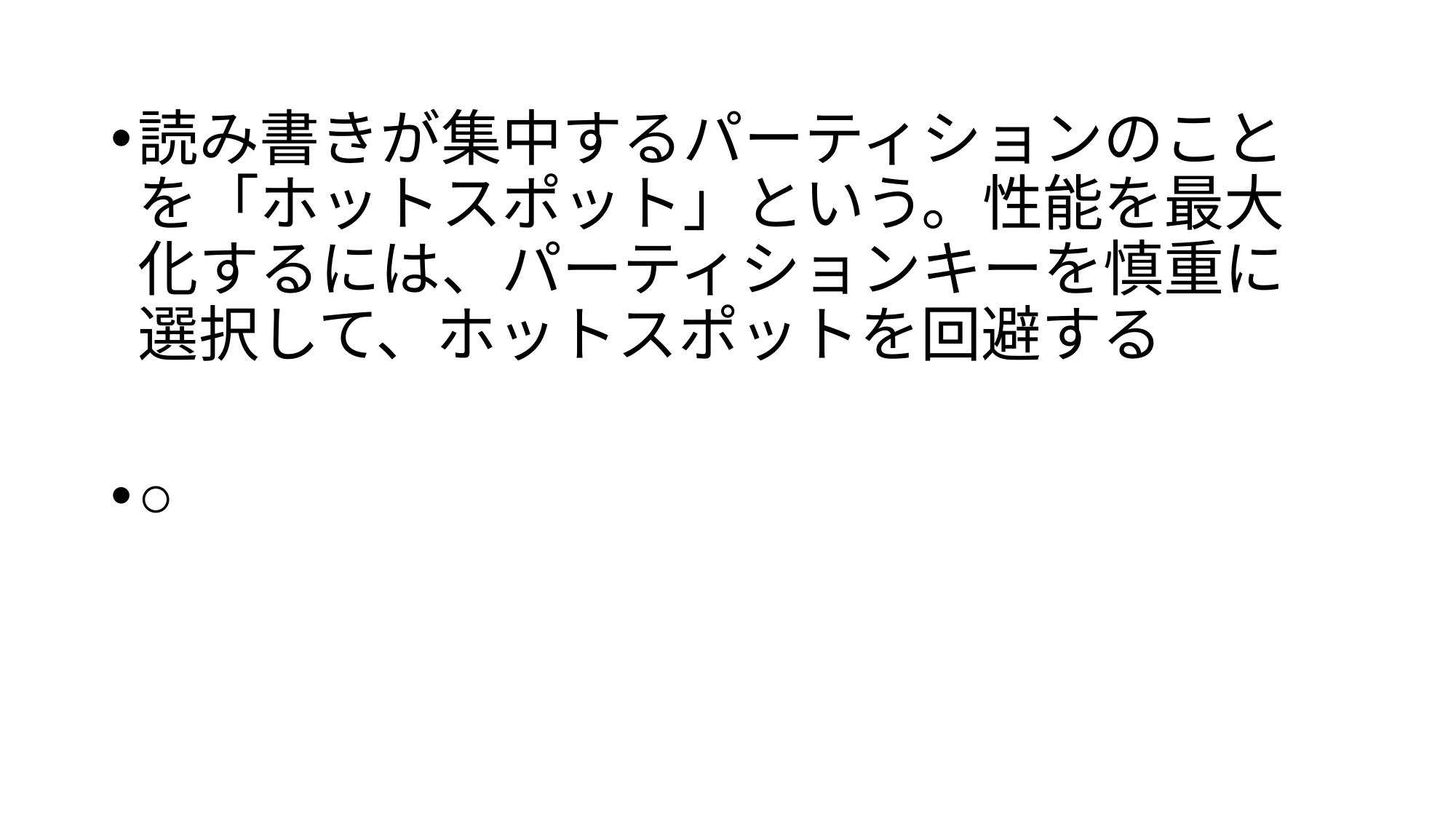

読み書きが集中するパーティションのことを「ホットスポット」という。性能を最大化するには、パーティションキーを慎重に選択して、ホットスポットを回避する

○